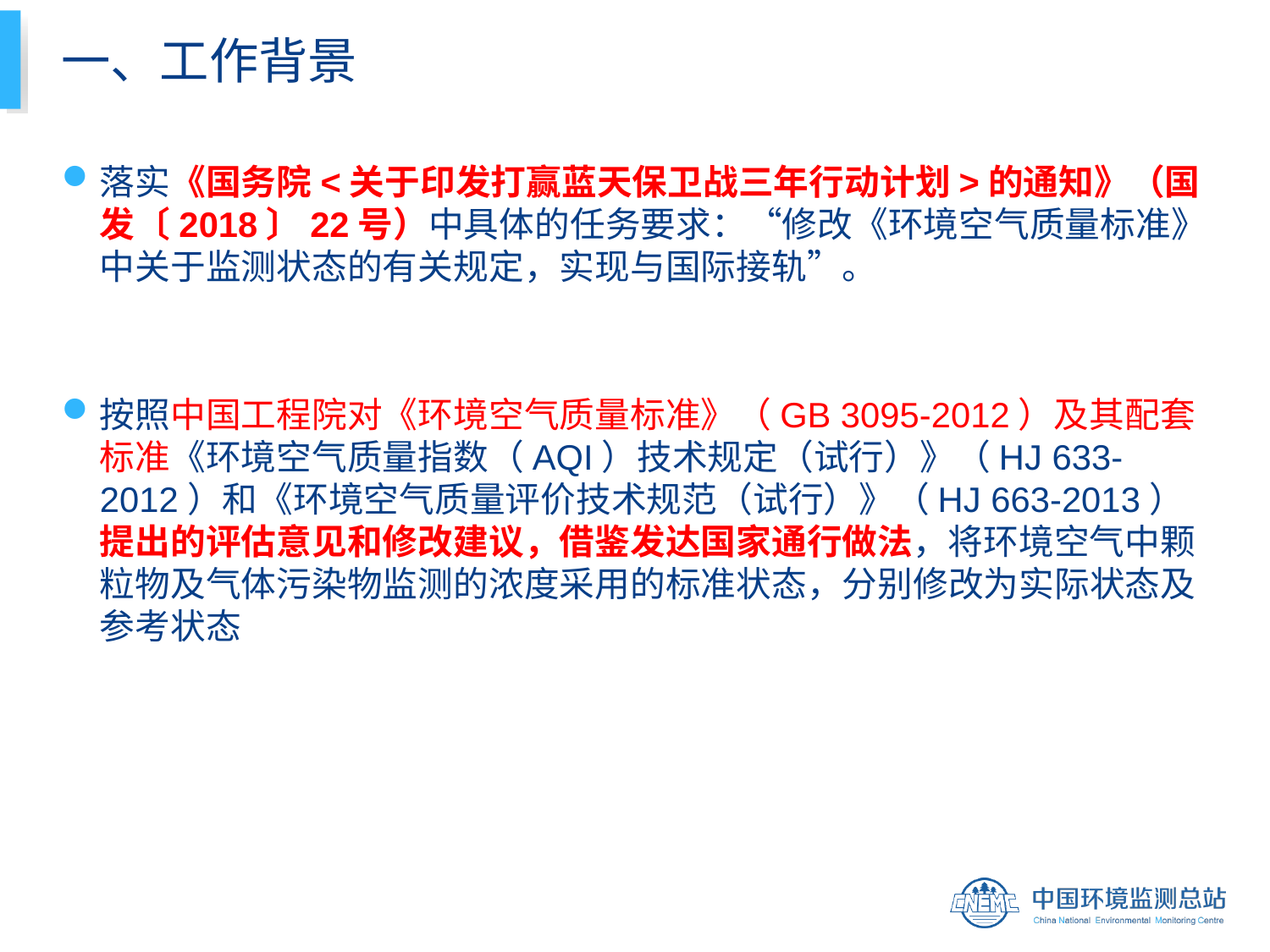

# 一、工作背景
落实《国务院<关于印发打赢蓝天保卫战三年行动计划>的通知》（国发〔2018〕22号）中具体的任务要求：“修改《环境空气质量标准》中关于监测状态的有关规定，实现与国际接轨”。

按照中国工程院对《环境空气质量标准》（GB 3095-2012）及其配套标准《环境空气质量指数（AQI）技术规定（试行）》（HJ 633-2012）和《环境空气质量评价技术规范（试行）》（HJ 663-2013）提出的评估意见和修改建议，借鉴发达国家通行做法，将环境空气中颗粒物及气体污染物监测的浓度采用的标准状态，分别修改为实际状态及参考状态